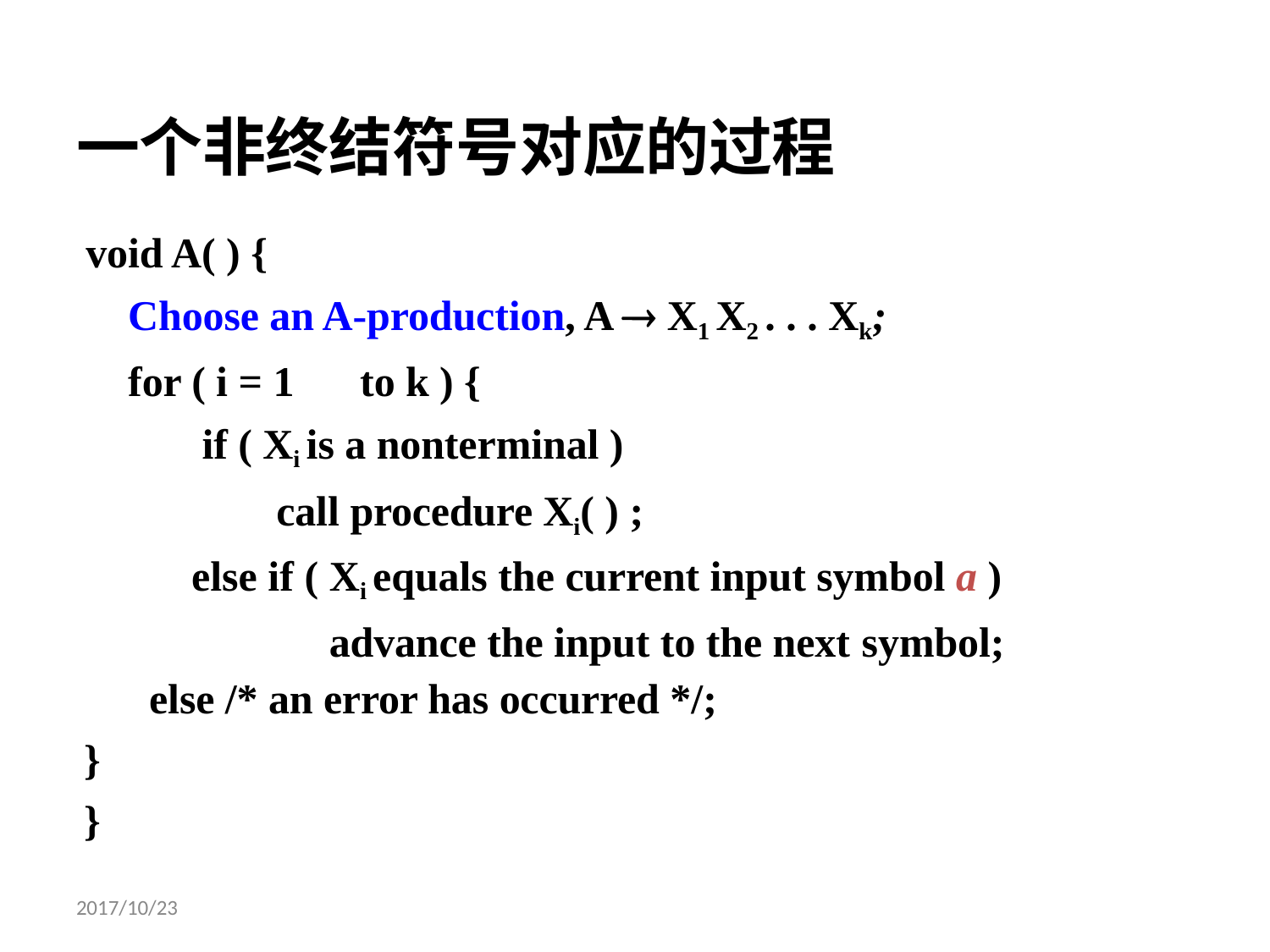

# 一个非终结符号对应的过程
void A( ) {
Choose an A-production, A → X1 X2 . . . Xk;  for ( i = 1	to k ) {
if ( Xi is a nonterminal )  call procedure Xi( ) ;
else if ( Xi equals the current input symbol a )  advance the input to the next symbol;
else /* an error has occurred */;
}
}
2017/10/23
5